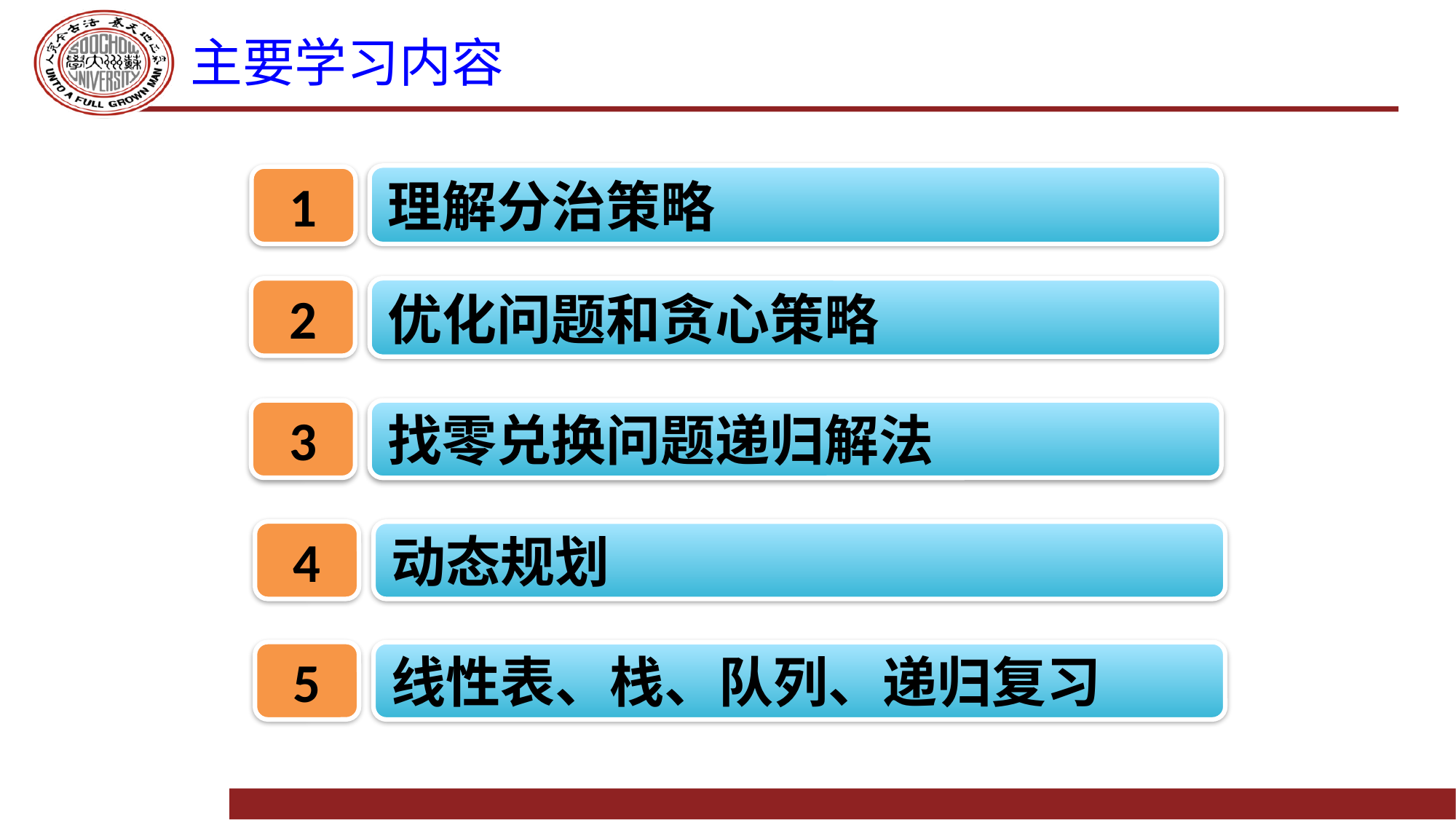

# 主要学习内容
理解分治策略
1
2
优化问题和贪心策略
3
找零兑换问题递归解法
4
动态规划
5
线性表、栈、队列、递归复习